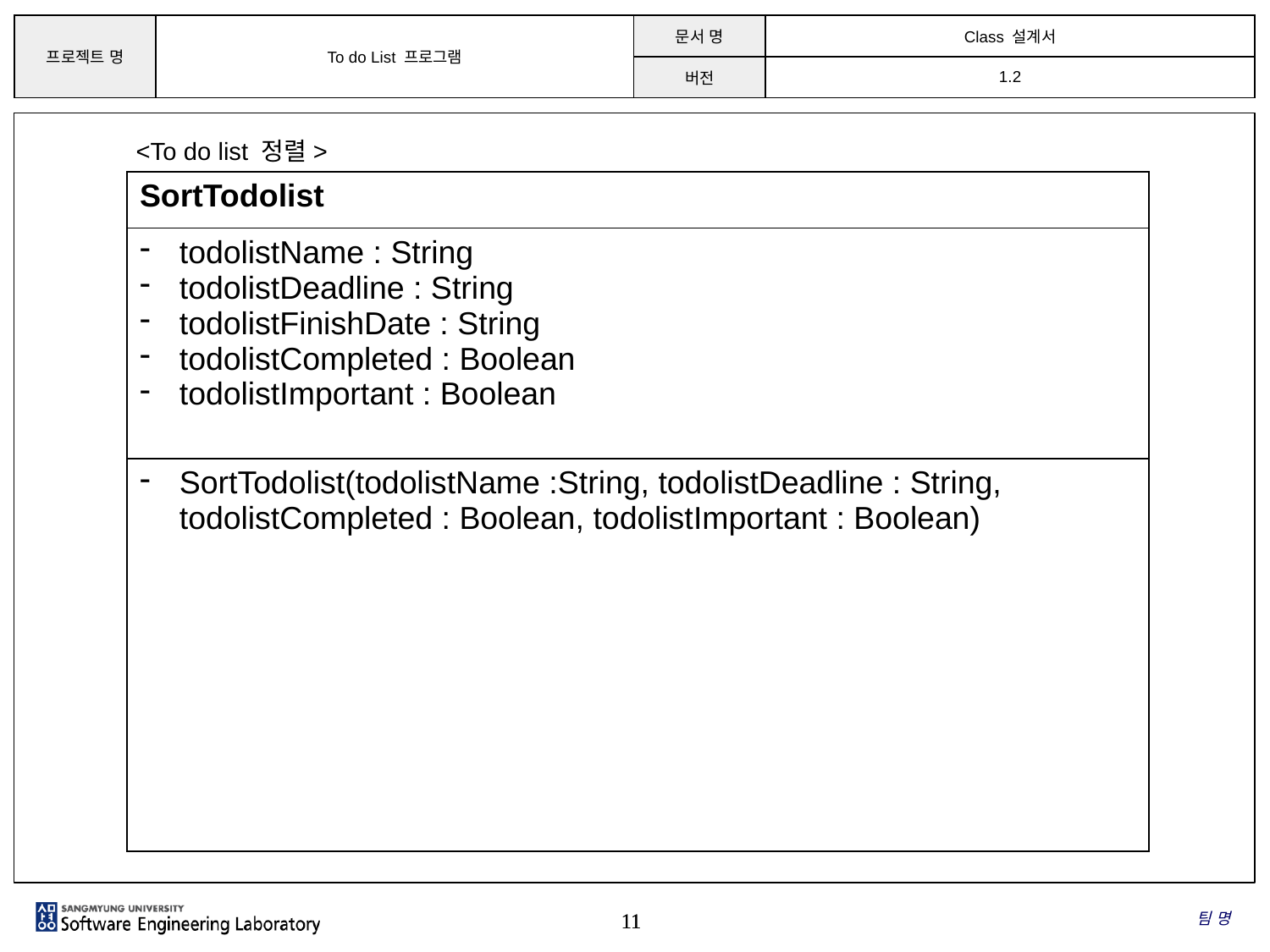

<To do list 정렬>
| SortTodolist |
| --- |
| todolistName : String todolistDeadline : String todolistFinishDate : String todolistCompleted : Boolean todolistImportant : Boolean |
| SortTodolist(todolistName :String, todolistDeadline : String, todolistCompleted : Boolean, todolistImportant : Boolean) |
팀 명